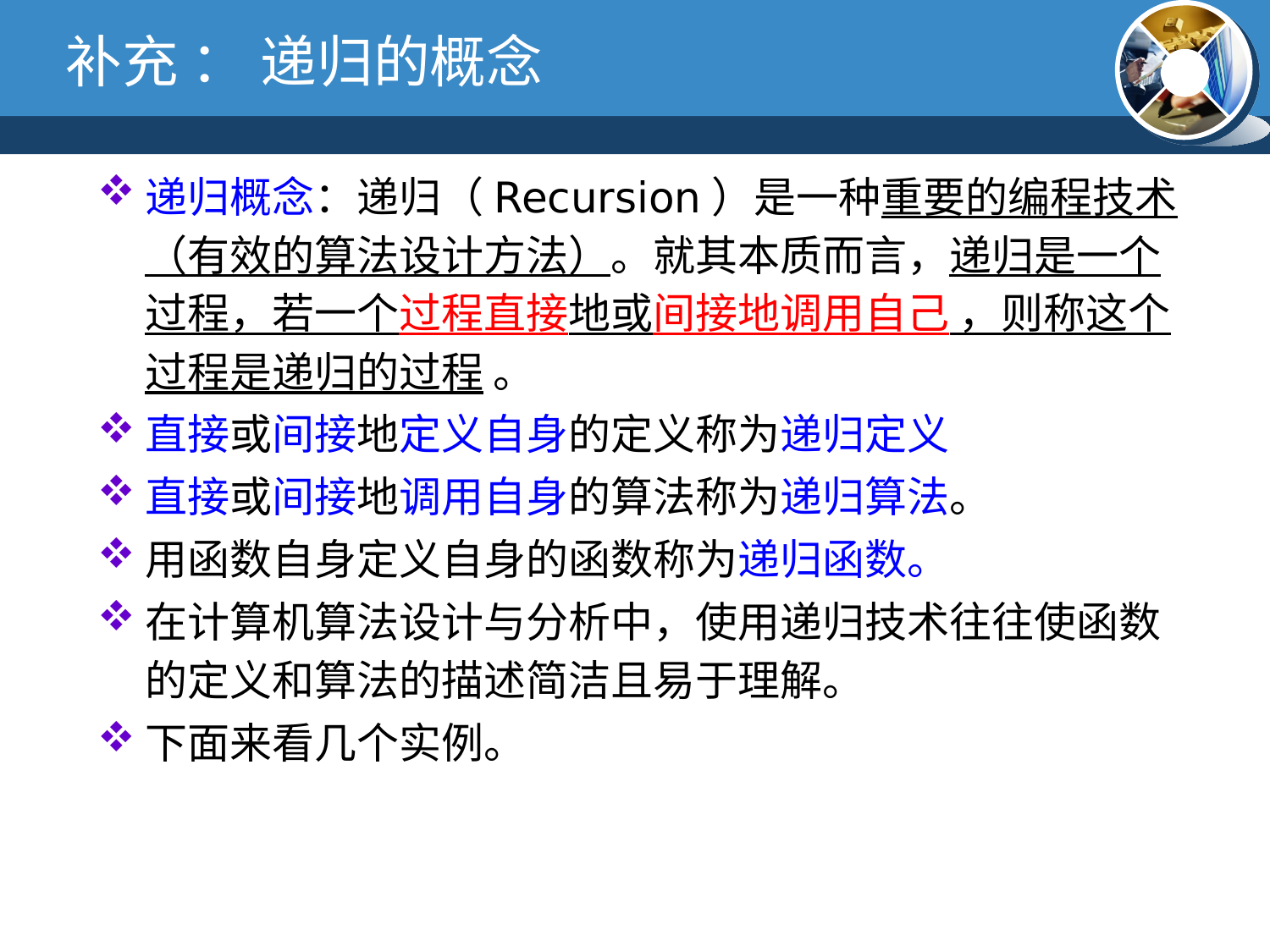

# 补充 ： 递归的概念
递归概念：递归（Recursion）是一种重要的编程技术（有效的算法设计方法）。就其本质而言，递归是一个过程，若一个过程直接地或间接地调用自己 ，则称这个过程是递归的过程 。
直接或间接地定义自身的定义称为递归定义
直接或间接地调用自身的算法称为递归算法。
用函数自身定义自身的函数称为递归函数。
在计算机算法设计与分析中，使用递归技术往往使函数的定义和算法的描述简洁且易于理解。
下面来看几个实例。